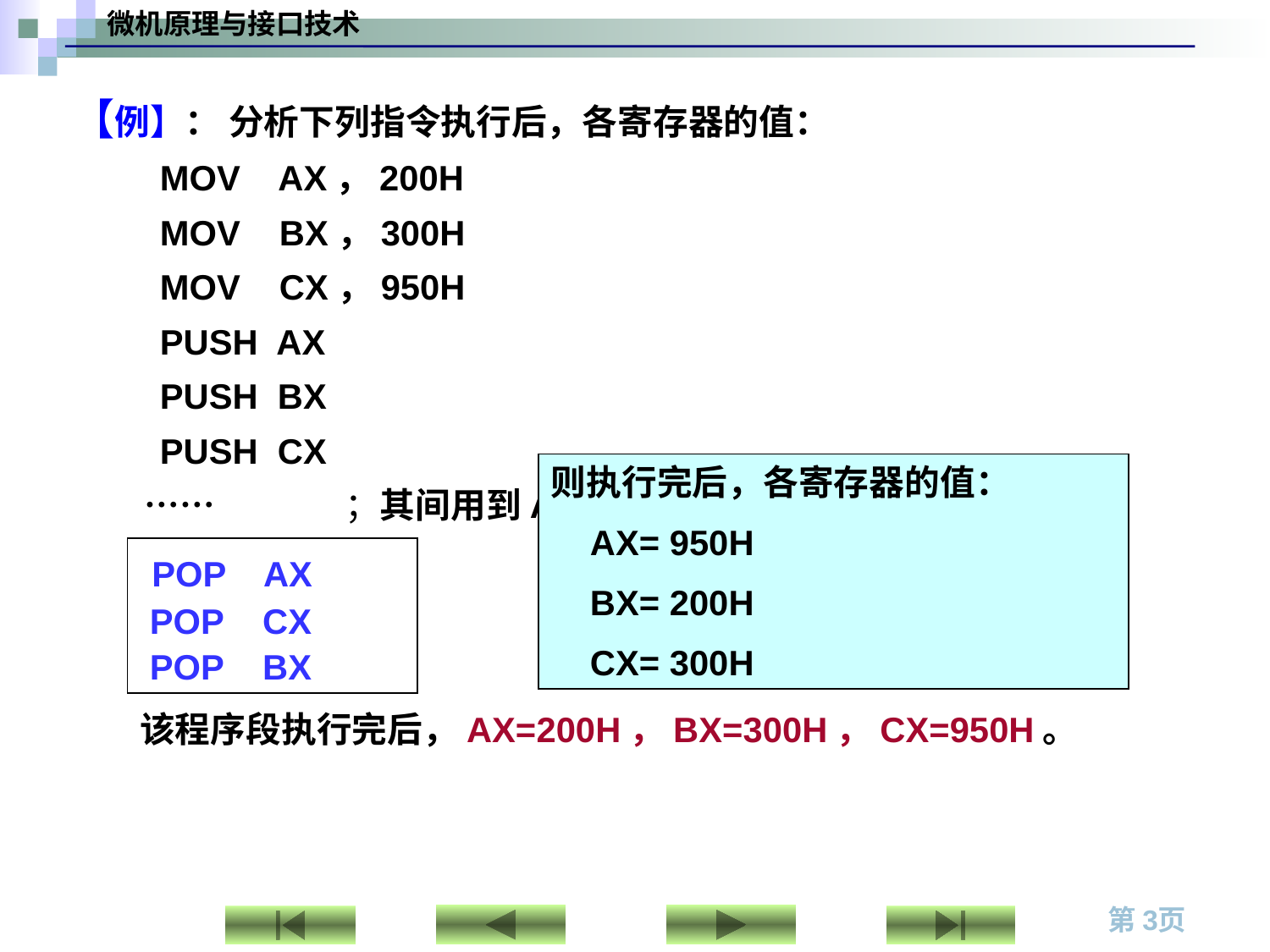

【例】： 分析下列指令执行后，各寄存器的值：
         MOV    AX，200H
         MOV    BX，300H
         MOV    CX，950H
         PUSH  AX
         PUSH  BX
         PUSH  CX
         ……               ；其间用到AX、BX、CX
         POP    CX
         POP    BX
         POP    AX

则执行完后，各寄存器的值：
    AX= 950H
    BX= 200H
    CX= 300H
 POP    AX
 POP    CX
 POP    BX
该程序段执行完后，AX=200H，BX=300H，CX=950H。